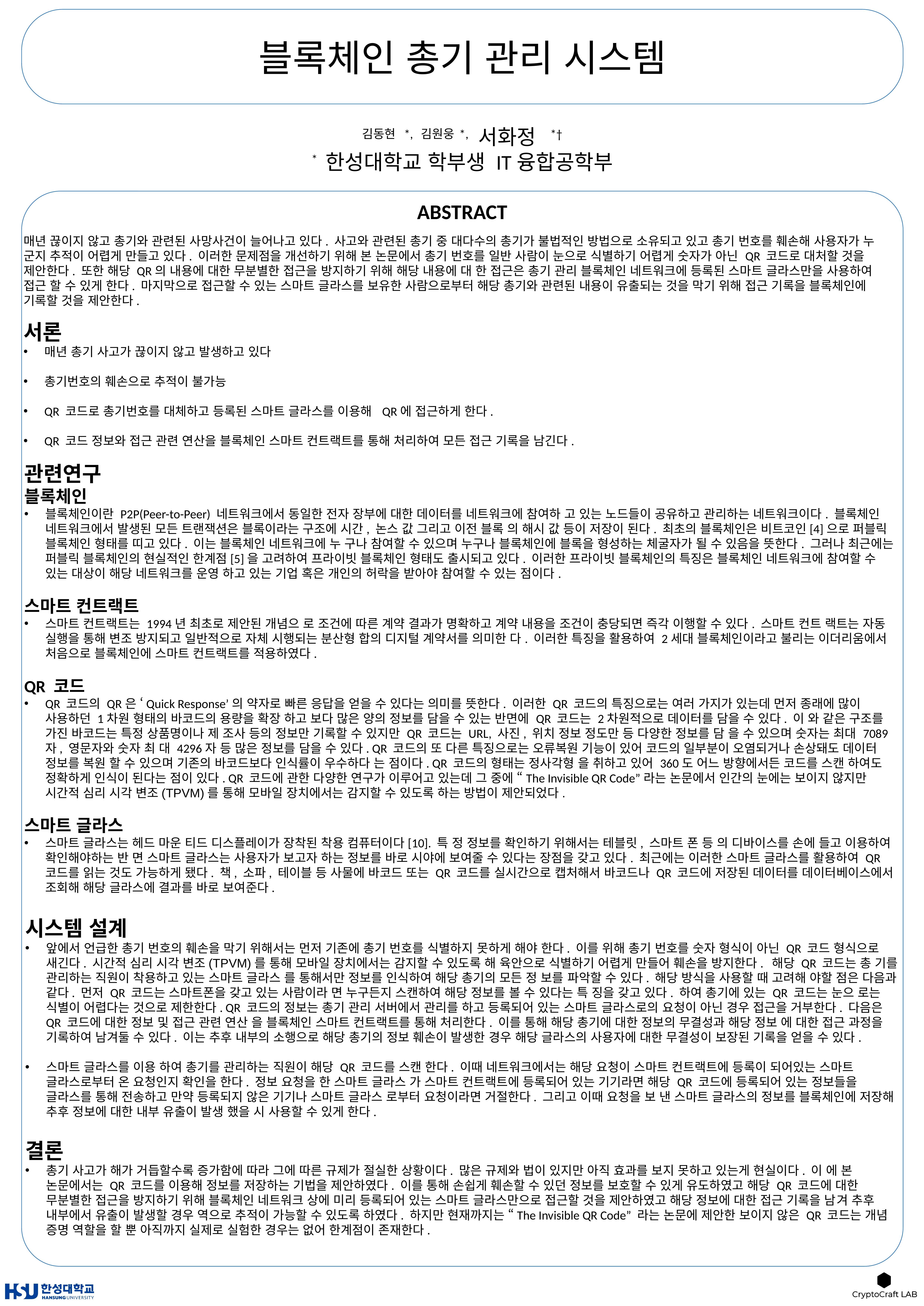

블록체인 총기 관리 시스템
김동현 *, 김원웅*, 서화정  *†
* 한성대학교 학부생 IT융합공학부

ABSTRACT
매년 끊이지 않고 총기와 관련된 사망사건이 늘어나고 있다. 사고와 관련된 총기 중 대다수의 총기가 불법적인 방법으로 소유되고 있고 총기 번호를 훼손해 사용자가 누 군지 추적이 어렵게 만들고 있다. 이러한 문제점을 개선하기 위해 본 논문에서 총기 번호를 일반 사람이 눈으로 식별하기 어렵게 숫자가 아닌 QR 코드로 대처할 것을 제안한다. 또한 해당 QR의 내용에 대한 무분별한 접근을 방지하기 위해 해당 내용에 대 한 접근은 총기 관리 블록체인 네트워크에 등록된 스마트 글라스만을 사용하여 접근 할 수 있게 한다. 마지막으로 접근할 수 있는 스마트 글라스를 보유한 사람으로부터 해당 총기와 관련된 내용이 유출되는 것을 막기 위해 접근 기록을 블록체인에 기록할 것을 제안한다.
서론
매년 총기 사고가 끊이지 않고 발생하고 있다

총기번호의 훼손으로 추적이 불가능

QR 코드로 총기번호를 대체하고 등록된 스마트 글라스를 이용해  QR에 접근하게 한다.

QR 코드 정보와 접근 관련 연산을 블록체인 스마트 컨트랙트를 통해 처리하여 모든 접근 기록을 남긴다.
관련연구
블록체인
블록체인이란 P2P(Peer-to-Peer) 네트워크에서 동일한 전자 장부에 대한 데이터를 네트워크에 참여하 고 있는 노드들이 공유하고 관리하는 네트워크이다. 블록체인 네트워크에서 발생된 모든 트랜잭션은 블록이라는 구조에 시간, 논스 값 그리고 이전 블록 의 해시 값 등이 저장이 된다. 최초의 블록체인은 비트코인[4]으로 퍼블릭 블록체인 형태를 띠고 있다. 이는 블록체인 네트워크에 누 구나 참여할 수 있으며 누구나 블록체인에 블록을 형성하는 체굴자가 될 수 있음을 뜻한다. 그러나 최근에는 퍼블릭 블록체인의 현실적인 한계점[5]을 고려하여 프라이빗 블록체인 형태도 출시되고 있다. 이러한 프라이빗 블록체인의 특징은 블록체인 네트워크에 참여할 수 있는 대상이 해당 네트워크를 운영 하고 있는 기업 혹은 개인의 허락을 받아야 참여할 수 있는 점이다.

스마트 컨트랙트
스마트 컨트랙트는 1994년 최초로 제안된 개념으 로 조건에 따른 계약 결과가 명확하고 계약 내용을 조건이 충당되면 즉각 이행할 수 있다. 스마트 컨트 랙트는 자동 실행을 통해 변조 방지되고 일반적으로 자체 시행되는 분산형 합의 디지털 계약서를 의미한 다. 이러한 특징을 활용하여 2세대 블록체인이라고 불리는 이더리움에서 처음으로 블록체인에 스마트 컨트랙트를 적용하였다.

QR 코드
QR 코드의 QR은 ‘Quick Response’의 약자로 빠른 응답을 얻을 수 있다는 의미를 뜻한다. 이러한 QR 코드의 특징으로는 여러 가지가 있는데 먼저 종래에 많이 사용하던 1차원 형태의 바코드의 용량을 확장 하고 보다 많은 양의 정보를 담을 수 있는 반면에 QR 코드는 2차원적으로 데이터를 담을 수 있다. 이 와 같은 구조를 가진 바코드는 특정 상품명이나 제 조사 등의 정보만 기록할 수 있지만 QR 코드는 URL, 사진, 위치 정보 정도만 등 다양한 정보를 담 을 수 있으며 숫자는 최대 7089자, 영문자와 숫자 최 대 4296자 등 많은 정보를 담을 수 있다. QR 코드의 또 다른 특징으로는 오류복원 기능이 있어 코드의 일부분이 오염되거나 손상돼도 데이터 정보를 복원 할 수 있으며 기존의 바코드보다 인식률이 우수하다 는 점이다. QR 코드의 형태는 정사각형 을 취하고 있어 360도 어느 방향에서든 코드를 스캔 하여도 정확하게 인식이 된다는 점이 있다. QR 코드에 관한 다양한 연구가 이루어고 있는데 그 중에 “The Invisible QR Code”라는 논문에서 인간의 눈에는 보이지 않지만 시간적 심리 시각 변조(TPVM)를 통해 모바일 장치에서는 감지할 수 있도록 하는 방법이 제안되었다.

스마트 글라스
스마트 글라스는 헤드 마운 티드 디스플레이가 장착된 착용 컴퓨터이다[10]. 특 정 정보를 확인하기 위해서는 테블릿, 스마트 폰 등 의 디바이스를 손에 들고 이용하여 확인해야하는 반 면 스마트 글라스는 사용자가 보고자 하는 정보를 바로 시야에 보여줄 수 있다는 장점을 갖고 있다. 최근에는 이러한 스마트 글라스를 활용하여 QR 코드를 읽는 것도 가능하게 됐다. 책, 소파, 테이블 등 사물에 바코드 또는 QR 코드를 실시간으로 캡처해서 바코드나 QR 코드에 저장된 데이터를 데이터베이스에서 조회해 해당 글라스에 결과를 바로 보여준다.
시스템 설계
앞에서 언급한 총기 번호의 훼손을 막기 위해서는 먼저 기존에 총기 번호를 식별하지 못하게 해야 한다. 이를 위해 총기 번호를 숫자 형식이 아닌 QR 코드 형식으로 새긴다. 시간적 심리 시각 변조(TPVM)를 통해 모바일 장치에서는 감지할 수 있도록 해 육안으로 식별하기 어렵게 만들어 훼손을 방지한다.  해당 QR 코드는 총 기를 관리하는 직원이 착용하고 있는 스마트 글라스 를 통해서만 정보를 인식하여 해당 총기의 모든 정 보를 파악할 수 있다. 해당 방식을 사용할 때 고려해 야할 점은 다음과 같다. 먼저 QR 코드는 스마트폰을 갖고 있는 사람이라 면 누구든지 스캔하여 해당 정보를 볼 수 있다는 특 징을 갖고 있다. 하여 총기에 있는 QR 코드는 눈으 로는 식별이 어렵다는 것으로 제한한다. QR 코드의 정보는 총기 관리 서버에서 관리를 하고 등록되어 있는 스마트 글라스로의 요청이 아닌 경우 접근을 거부한다. 다음은 QR 코드에 대한 정보 및 접근 관련 연산 을 블록체인 스마트 컨트랙트를 통해 처리한다. 이를 통해 해당 총기에 대한 정보의 무결성과 해당 정보 에 대한 접근 과정을 기록하여 남겨둘 수 있다. 이는 추후 내부의 소행으로 해당 총기의 정보 훼손이 발생한 경우 해당 글라스의 사용자에 대한 무결성이 보장된 기록을 얻을 수 있다.

스마트 글라스를 이용 하여 총기를 관리하는 직원이 해당 QR 코드를 스캔 한다. 이때 네트워크에서는 해당 요청이 스마트 컨트랙트에 등록이 되어있는 스마트 글라스로부터 온 요청인지 확인을 한다. 정보 요청을 한 스마트 글라스 가 스마트 컨트랙트에 등록되어 있는 기기라면 해당 QR 코드에 등록되어 있는 정보들을 글라스를 통해 전송하고 만약 등록되지 않은 기기나 스마트 글라스 로부터 요청이라면 거절한다. 그리고 이때 요청을 보 낸 스마트 글라스의 정보를 블록체인에 저장해 추후 정보에 대한 내부 유출이 발생 했을 시 사용할 수 있게 한다.
결론
총기 사고가 해가 거듭할수록 증가함에 따라 그에 따른 규제가 절실한 상황이다. 많은 규제와 법이 있지만 아직 효과를 보지 못하고 있는게 현실이다. 이 에 본 논문에서는 QR 코드를 이용해 정보를 저장하는 기법을 제안하였다. 이를 통해 손쉽게 훼손할 수 있던 정보를 보호할 수 있게 유도하였고 해당 QR 코드에 대한 무분별한 접근을 방지하기 위해 블록체인 네트워크 상에 미리 등록되어 있는 스마트 글라스만으로 접근할 것을 제안하였고 해당 정보에 대한 접근 기록을 남겨 추후 내부에서 유출이 발생할 경우 역으로 추적이 가능할 수 있도록 하였다. 하지만 현재까지는 “The Invisible QR Code” 라는 논문에 제안한 보이지 않은 QR 코드는 개념 증명 역할을 할 뿐 아직까지 실제로 실험한 경우는 없어 한계점이 존재한다.